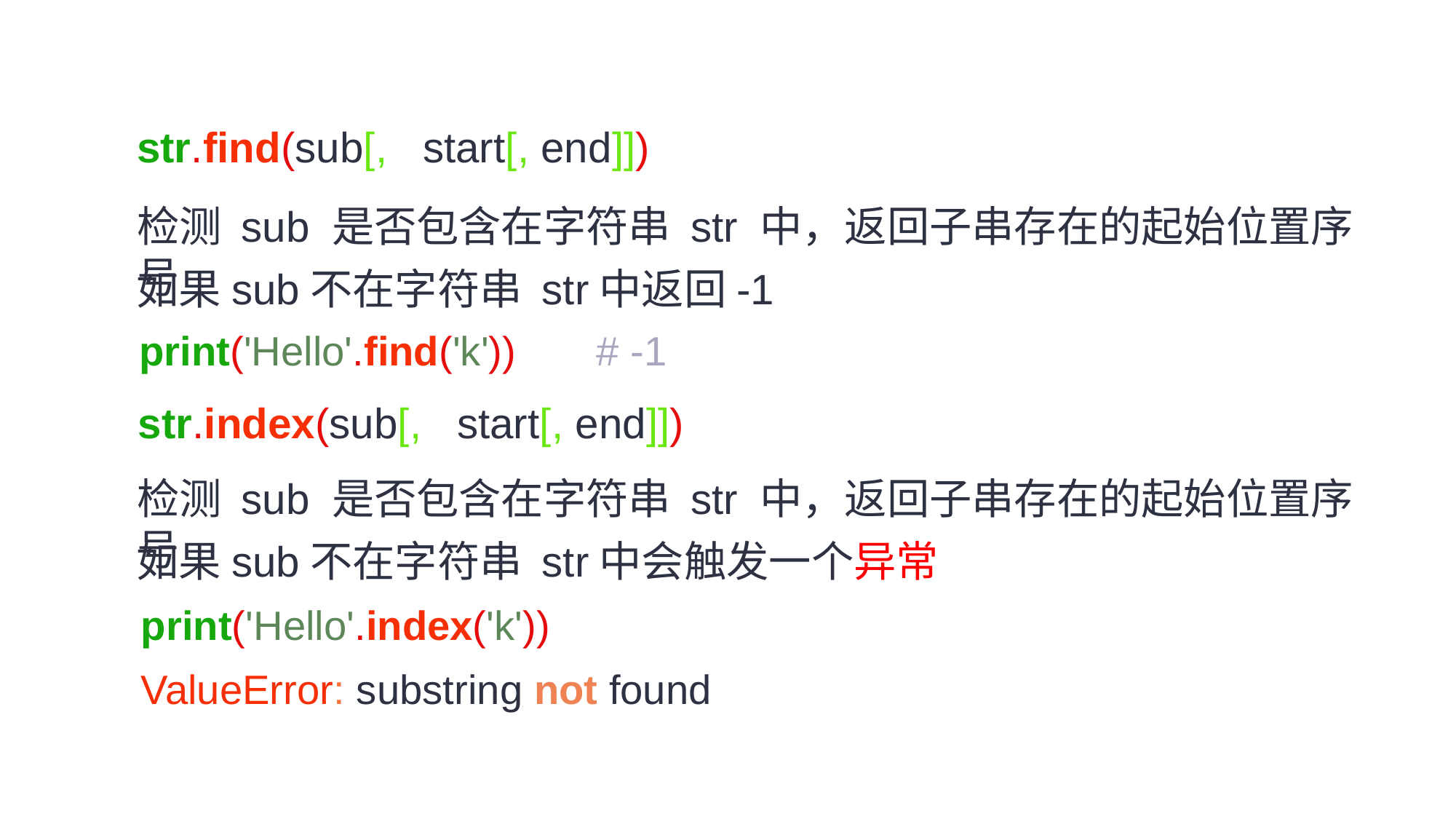

str.find(sub[,   start[, end]])
检测 sub 是否包含在字符串 str 中，返回子串存在的起始位置序号
如果sub不在字符串 str中返回-1
print('Hello'.find('k'))       # -1
str.index(sub[,   start[, end]])
检测 sub 是否包含在字符串 str 中，返回子串存在的起始位置序号
如果sub不在字符串 str中会触发一个异常
print('Hello'.index('k'))
ValueError: substring not found